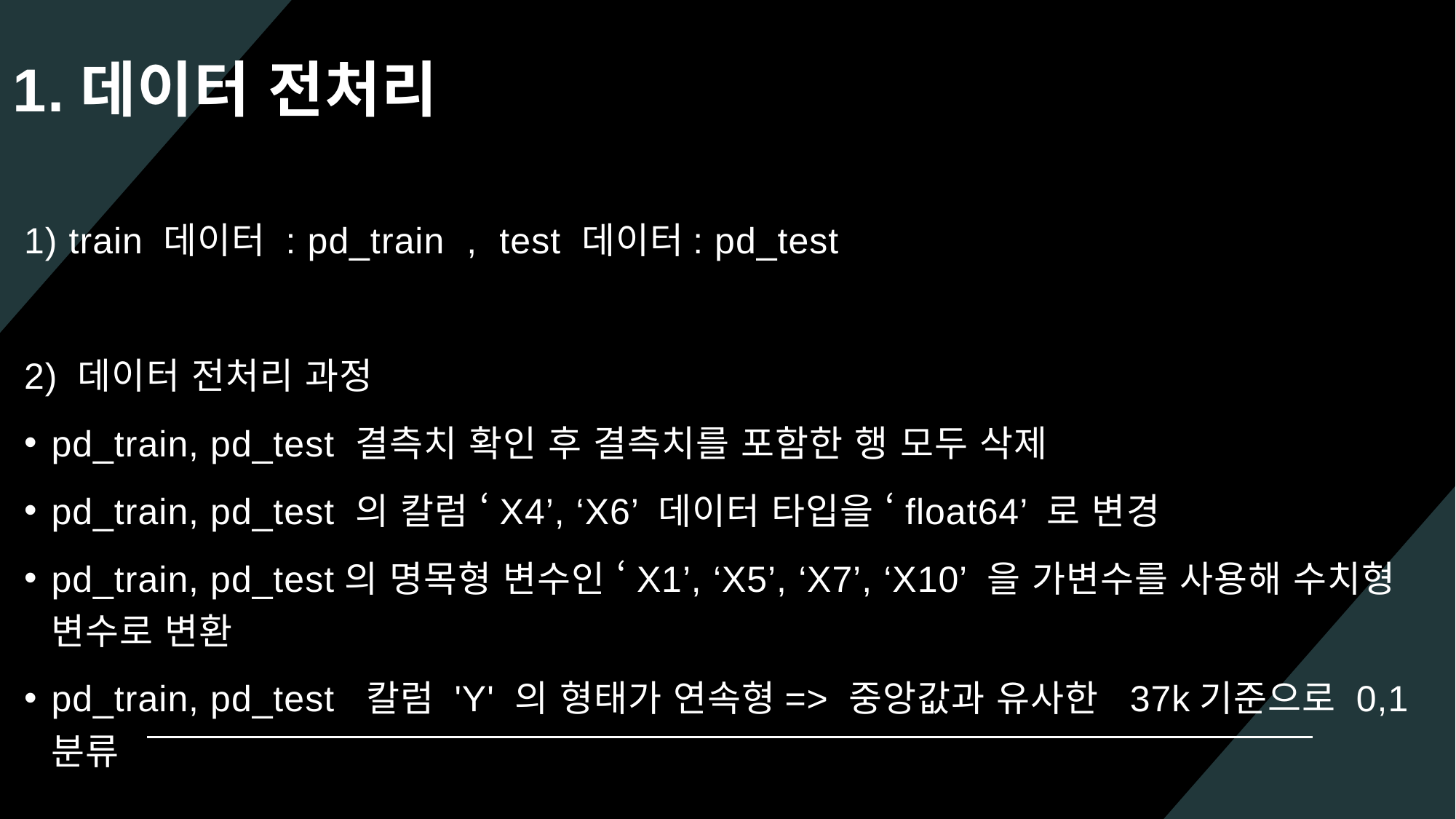

# 1.데이터 전처리
1) train 데이터 : pd_train  ,  test 데이터: pd_test

2) 데이터 전처리 과정
pd_train, pd_test 결측치 확인 후 결측치를 포함한 행 모두 삭제
pd_train, pd_test 의 칼럼 ‘X4’, ‘X6’ 데이터 타입을 ‘float64’ 로 변경
pd_train, pd_test의 명목형 변수인 ‘X1’, ‘X5’, ‘X7’, ‘X10’ 을 가변수를 사용해 수치형 변수로 변환
pd_train, pd_test  칼럼 'Y' 의 형태가 연속형=> 중앙값과 유사한  37k기준으로 0,1 분류